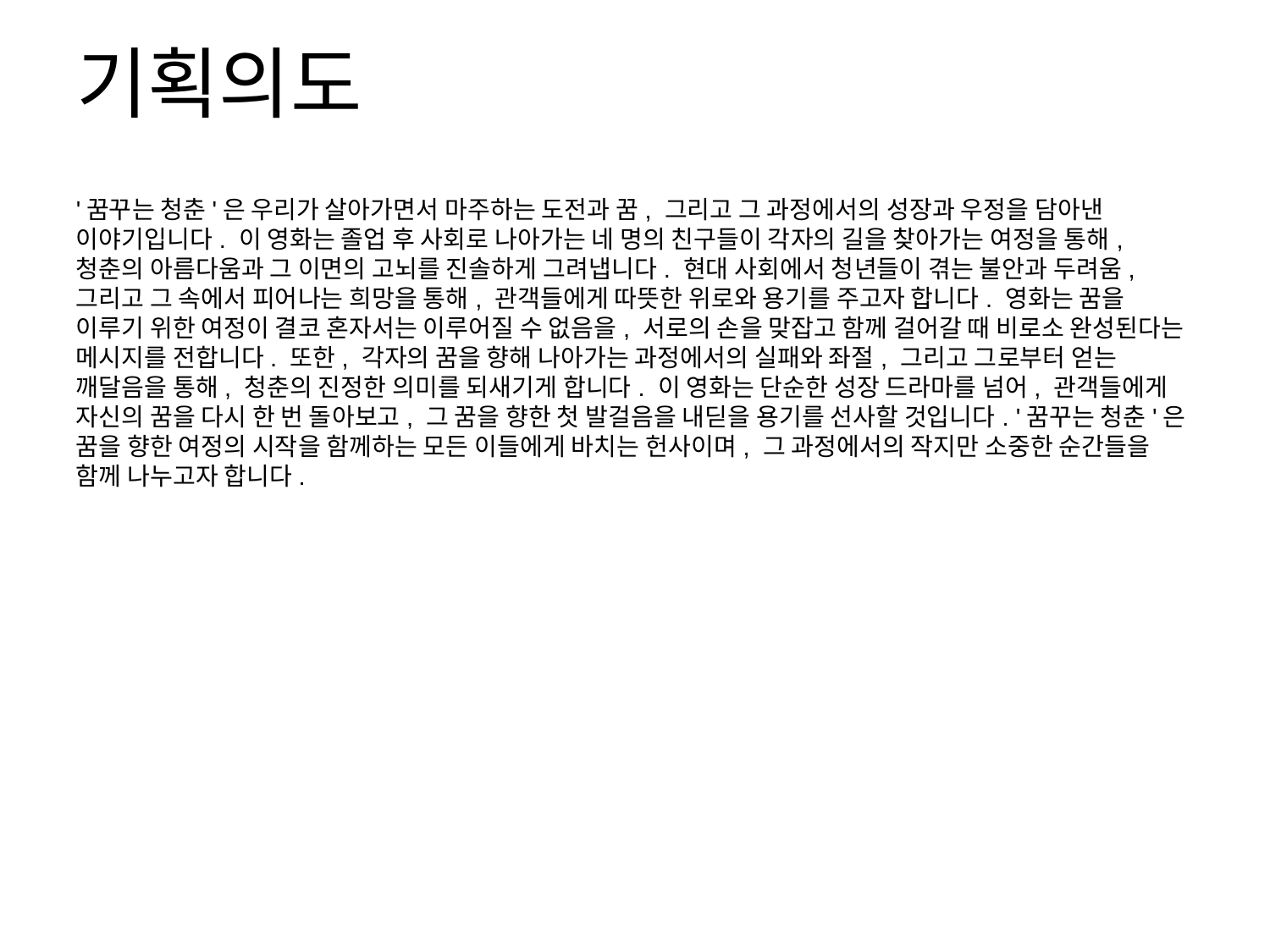

# 기획의도

'꿈꾸는 청춘'은 우리가 살아가면서 마주하는 도전과 꿈, 그리고 그 과정에서의 성장과 우정을 담아낸 이야기입니다. 이 영화는 졸업 후 사회로 나아가는 네 명의 친구들이 각자의 길을 찾아가는 여정을 통해, 청춘의 아름다움과 그 이면의 고뇌를 진솔하게 그려냅니다. 현대 사회에서 청년들이 겪는 불안과 두려움, 그리고 그 속에서 피어나는 희망을 통해, 관객들에게 따뜻한 위로와 용기를 주고자 합니다. 영화는 꿈을 이루기 위한 여정이 결코 혼자서는 이루어질 수 없음을, 서로의 손을 맞잡고 함께 걸어갈 때 비로소 완성된다는 메시지를 전합니다. 또한, 각자의 꿈을 향해 나아가는 과정에서의 실패와 좌절, 그리고 그로부터 얻는 깨달음을 통해, 청춘의 진정한 의미를 되새기게 합니다. 이 영화는 단순한 성장 드라마를 넘어, 관객들에게 자신의 꿈을 다시 한 번 돌아보고, 그 꿈을 향한 첫 발걸음을 내딛을 용기를 선사할 것입니다. '꿈꾸는 청춘'은 꿈을 향한 여정의 시작을 함께하는 모든 이들에게 바치는 헌사이며, 그 과정에서의 작지만 소중한 순간들을 함께 나누고자 합니다.